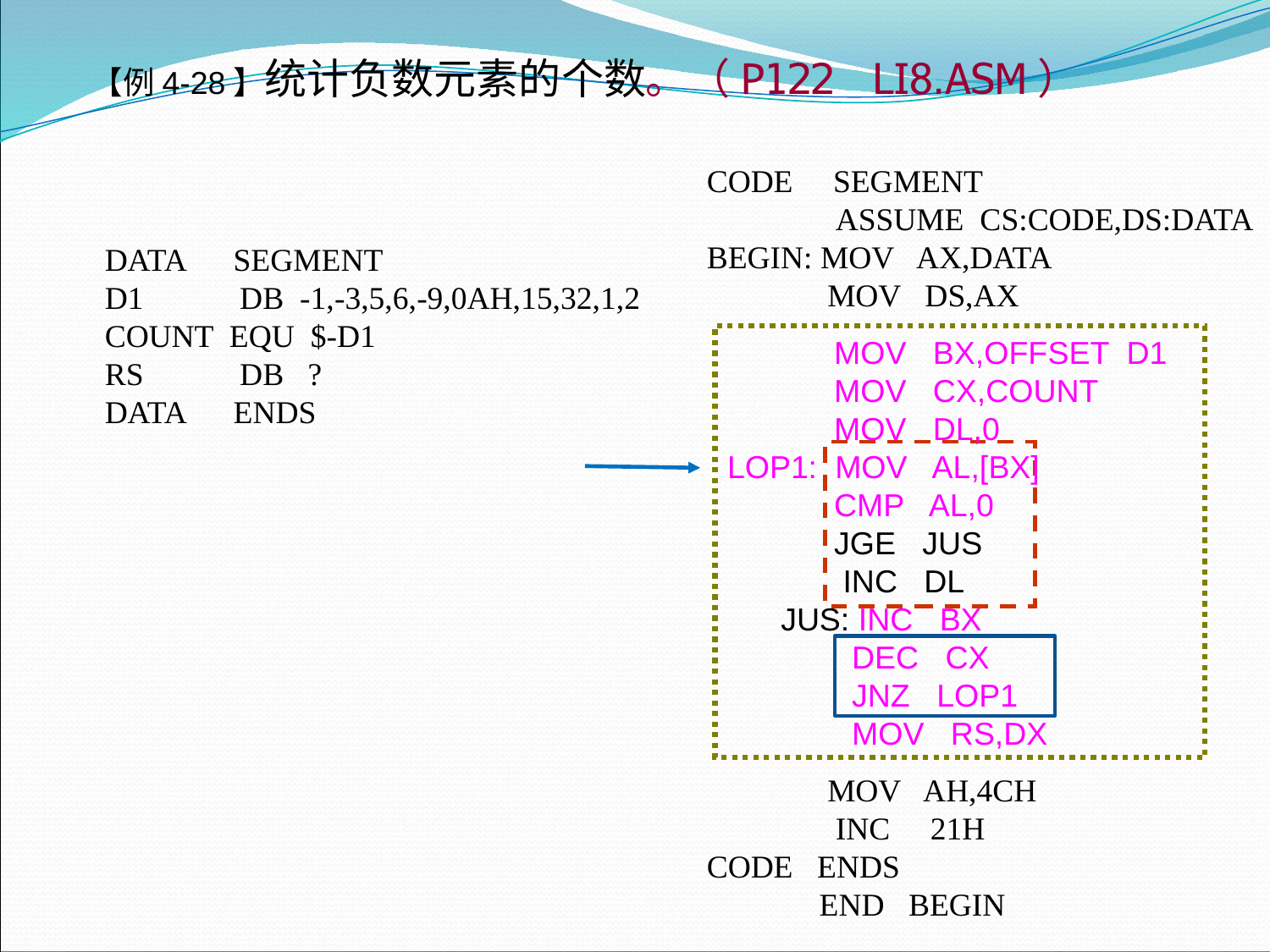

【例4-28】统计负数元素的个数。（P122   LI8.ASM）

CODE     SEGMENT
                ASSUME  CS:CODE,DS:DATA
BEGIN: MOV   AX,DATA
               MOV   DS,AX

               MOV   AH,4CH
                INC     21H
CODE   ENDS
              END   BEGIN
DATA      SEGMENT
D1            DB  -1,-3,5,6,-9,0AH,15,32,1,2
COUNT  EQU  $-D1
RS            DB   ?
DATA      ENDS

            MOV   BX,OFFSET  D1
            MOV   CX,COUNT
            MOV   DL,0
LOP1:  MOV   AL,[BX]
            CMP   AL,0
            JGE   JUS
             INC   DL
      JUS: INC   BX
              DEC   CX
              JNZ   LOP1
              MOV   RS,DX